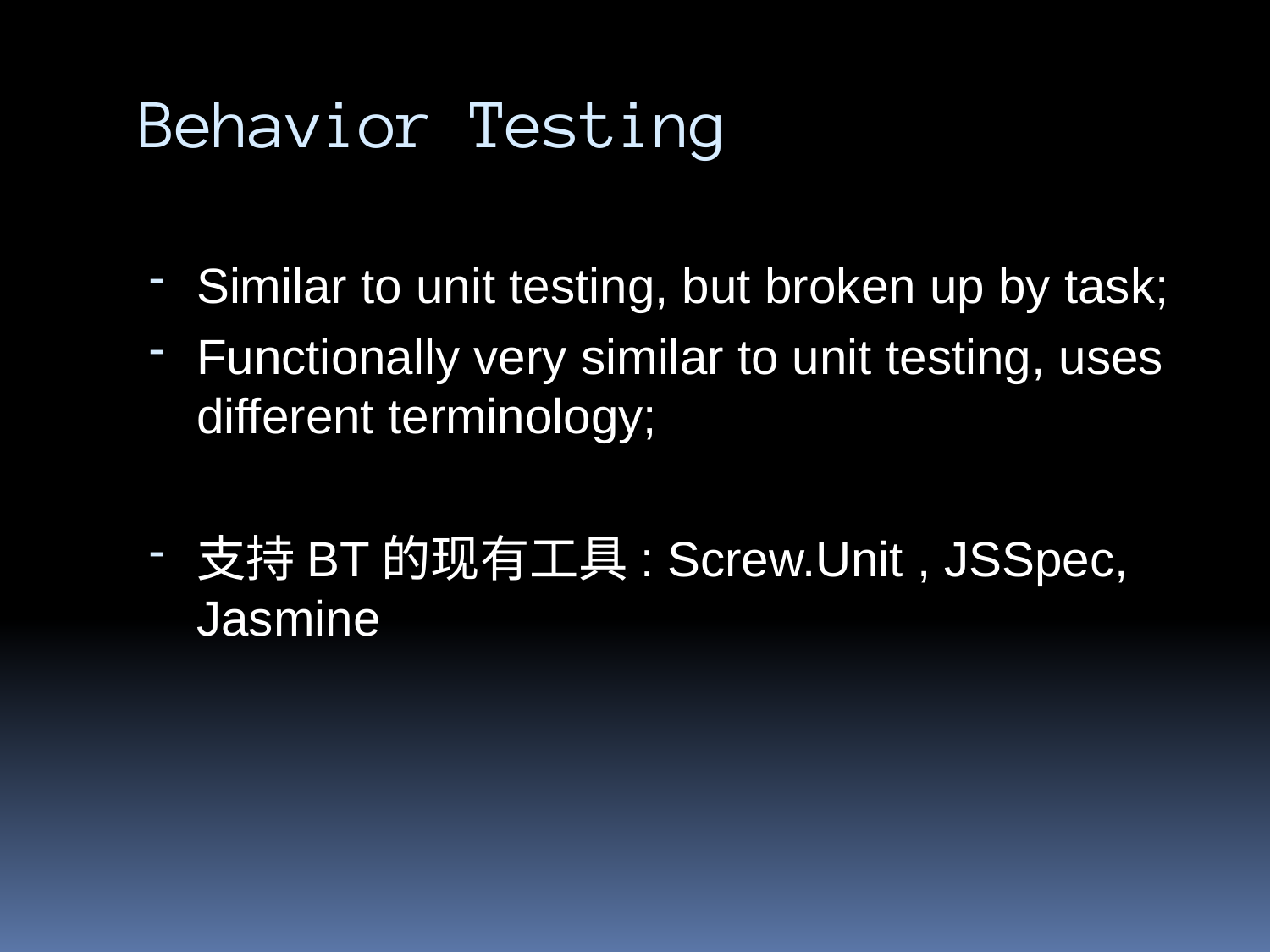

# Behavior Testing
Similar to unit testing, but broken up by task;
Functionally very similar to unit testing, uses different terminology;

支持BT的现有工具: Screw.Unit , JSSpec,  Jasmine